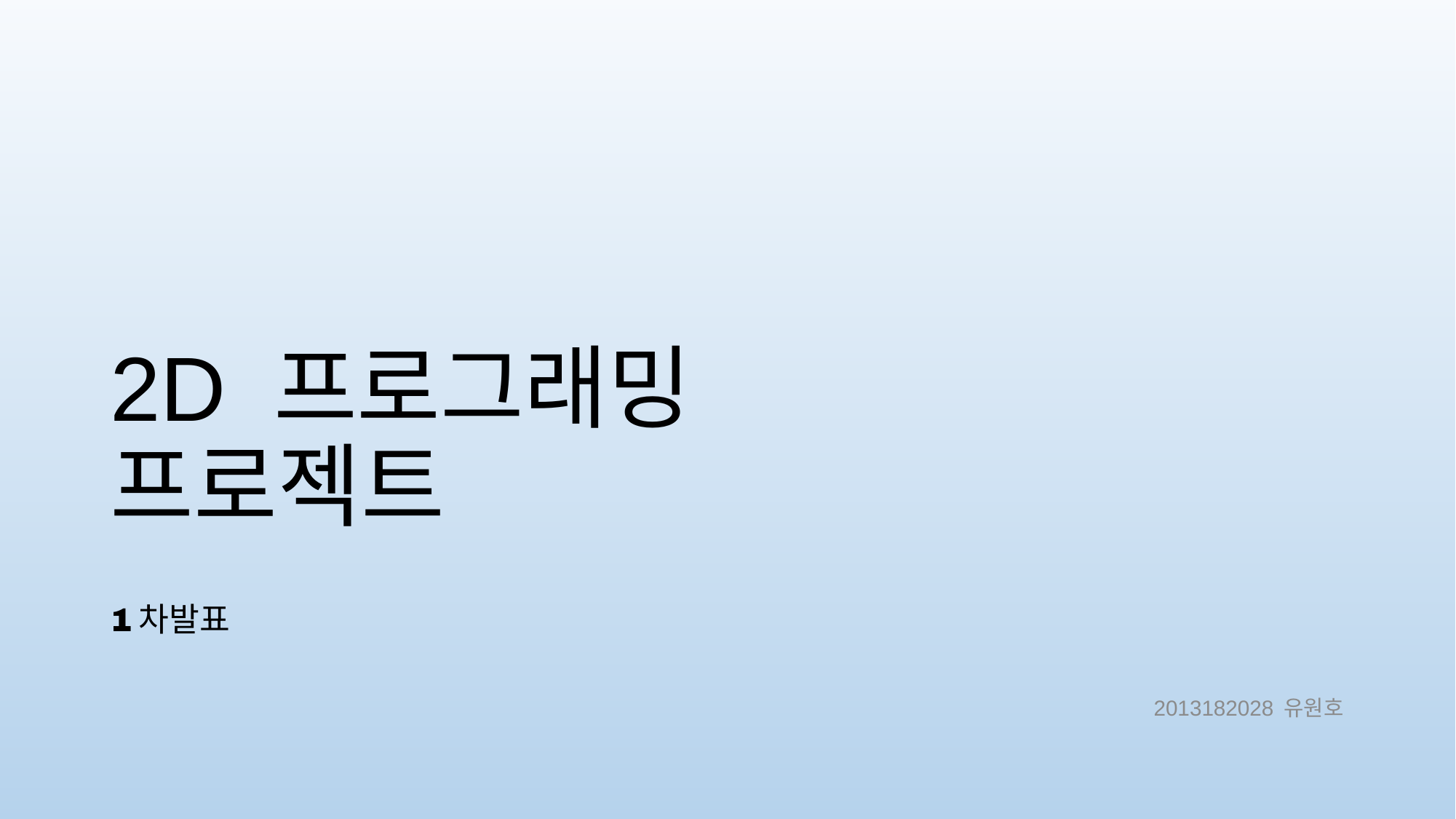

# 2D 프로그래밍 프로젝트

1차발표

2013182028 유원호